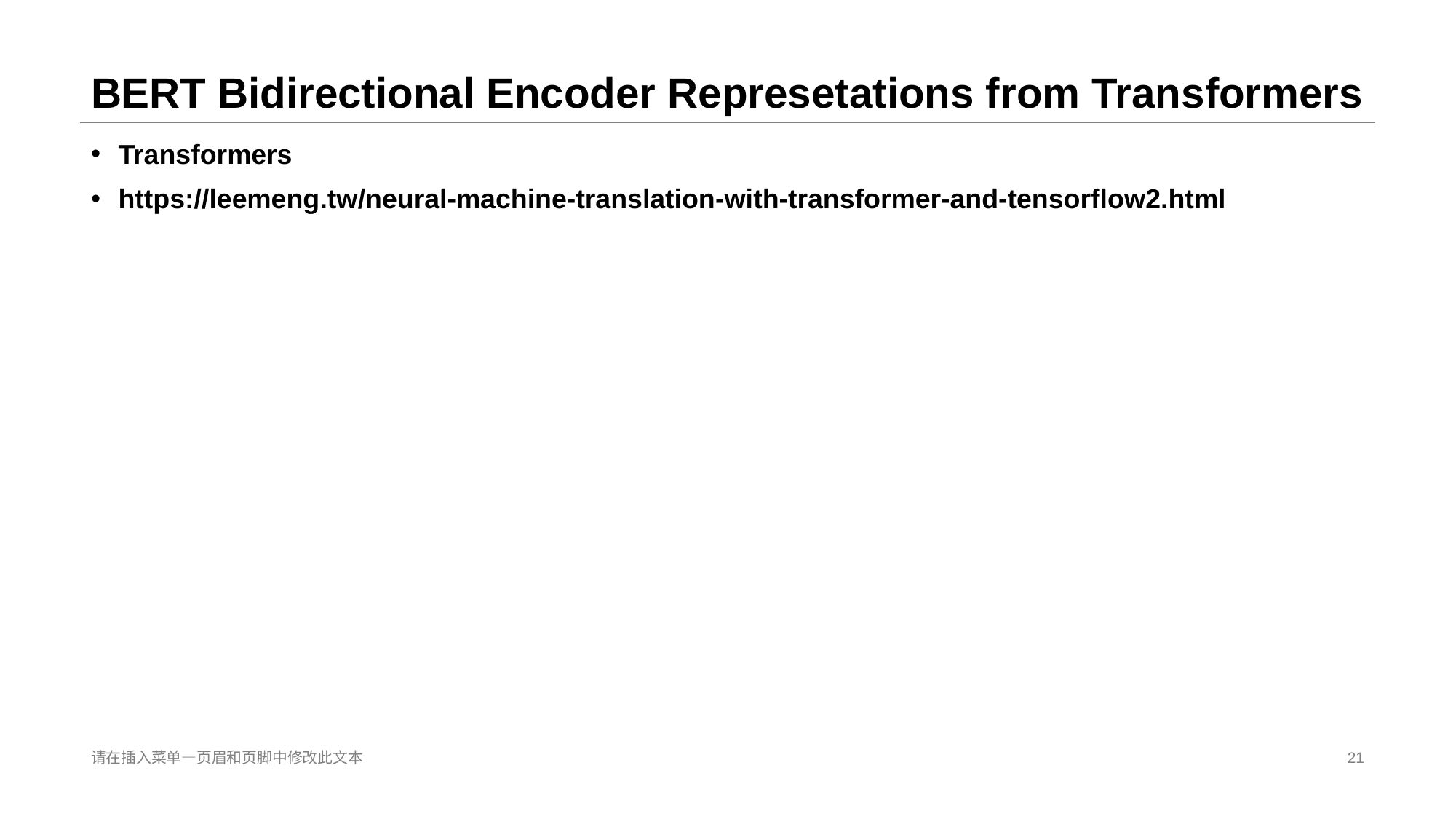

# BERT Bidirectional Encoder Represetations from Transformers
Transformers
https://leemeng.tw/neural-machine-translation-with-transformer-and-tensorflow2.html

请在插入 菜单—页眉和页脚中修改此文本
21